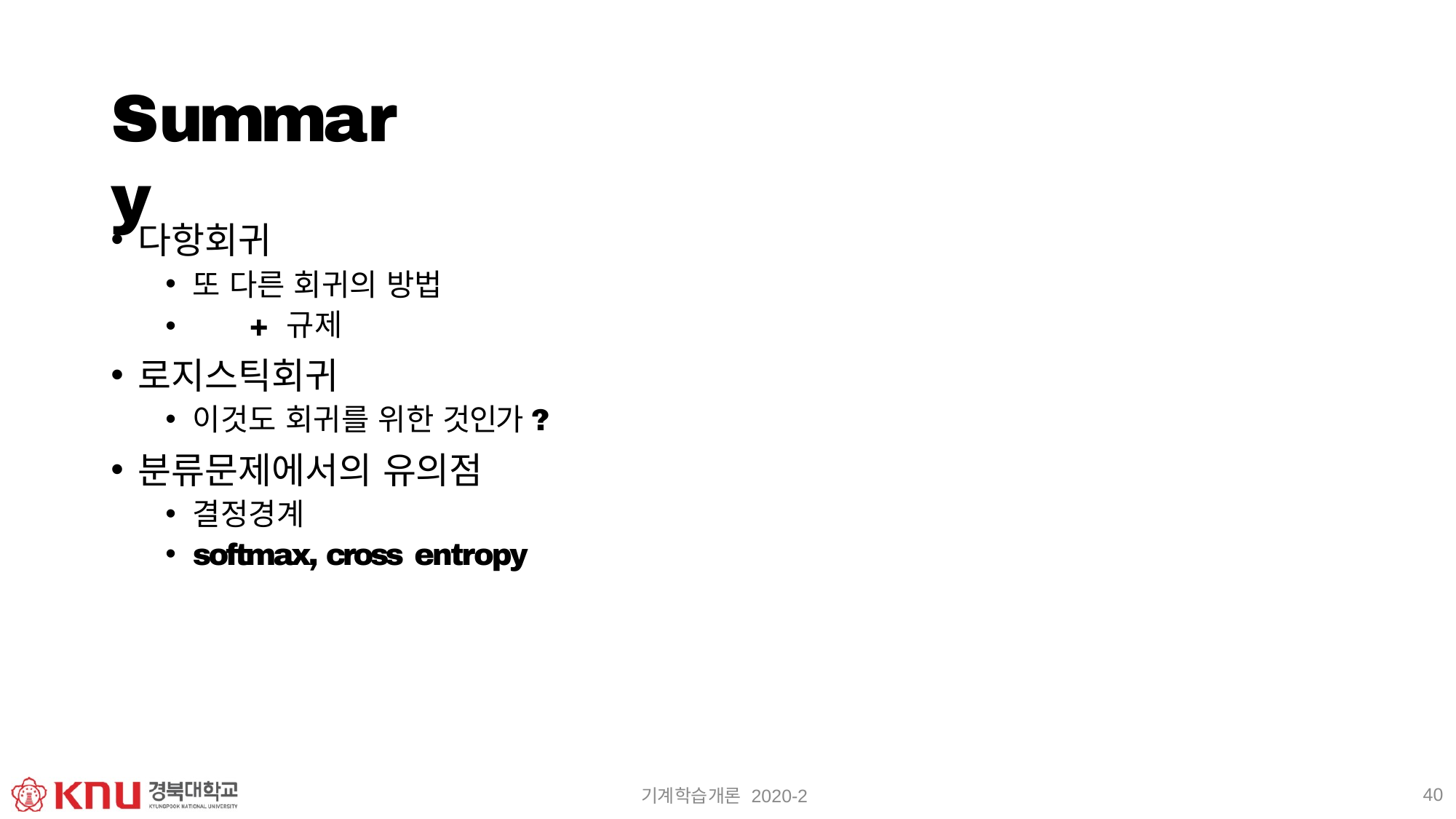

# Summary
다항회귀
또 다른 회귀의 방법
•	+ 규제
로지스틱회귀
이것도 회귀를 위한 것인가?
분류문제에서의 유의점
결정경계
softmax, cross entropy
40
기계학습개론 2020-2